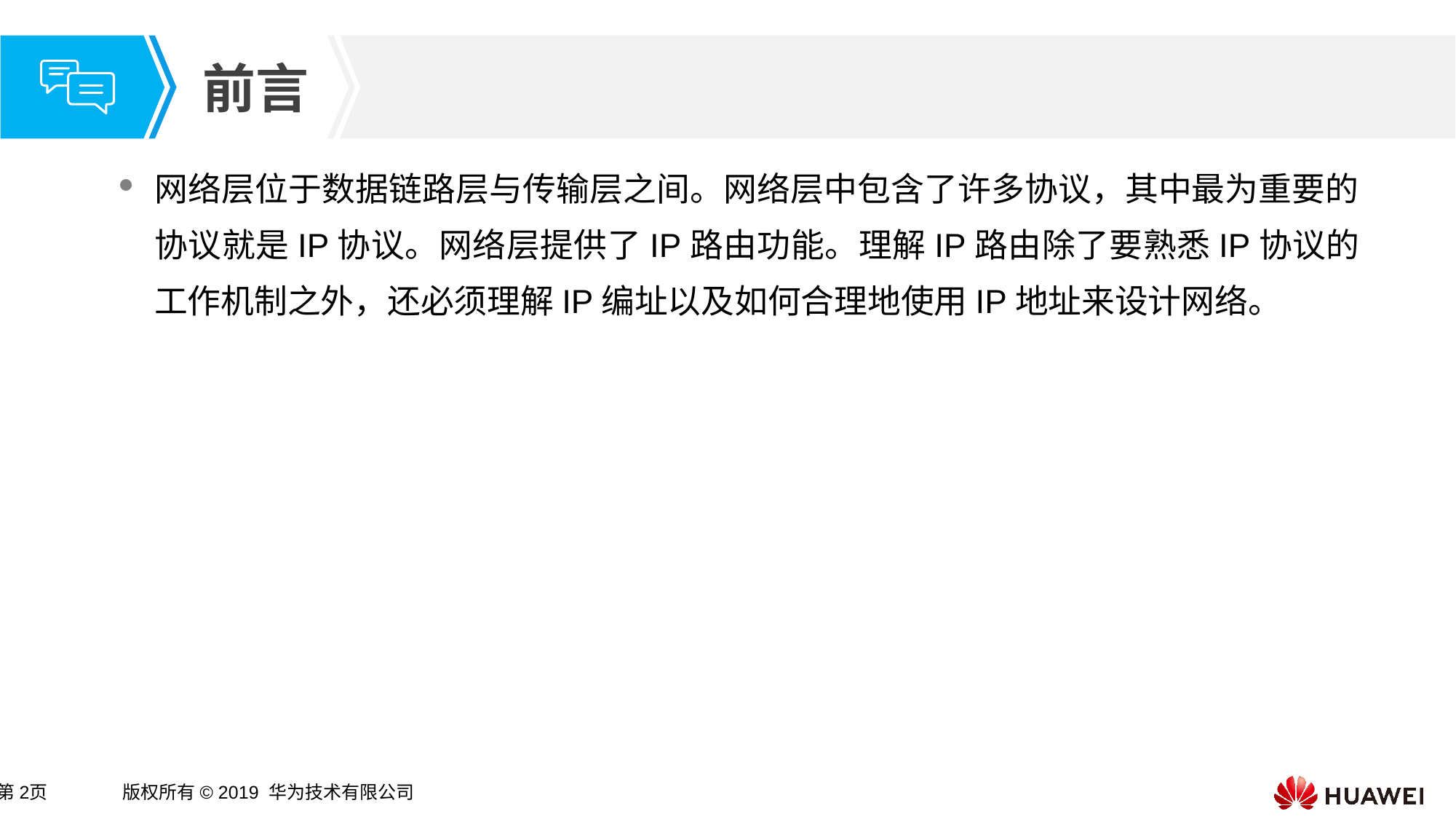

网络层位于数据链路层与传输层之间。网络层中包含了许多协议，其中最为重要的协议就是IP协议。网络层提供了IP路由功能。理解IP路由除了要熟悉IP协议的工作机制之外，还必须理解IP编址以及如何合理地使用IP地址来设计网络。